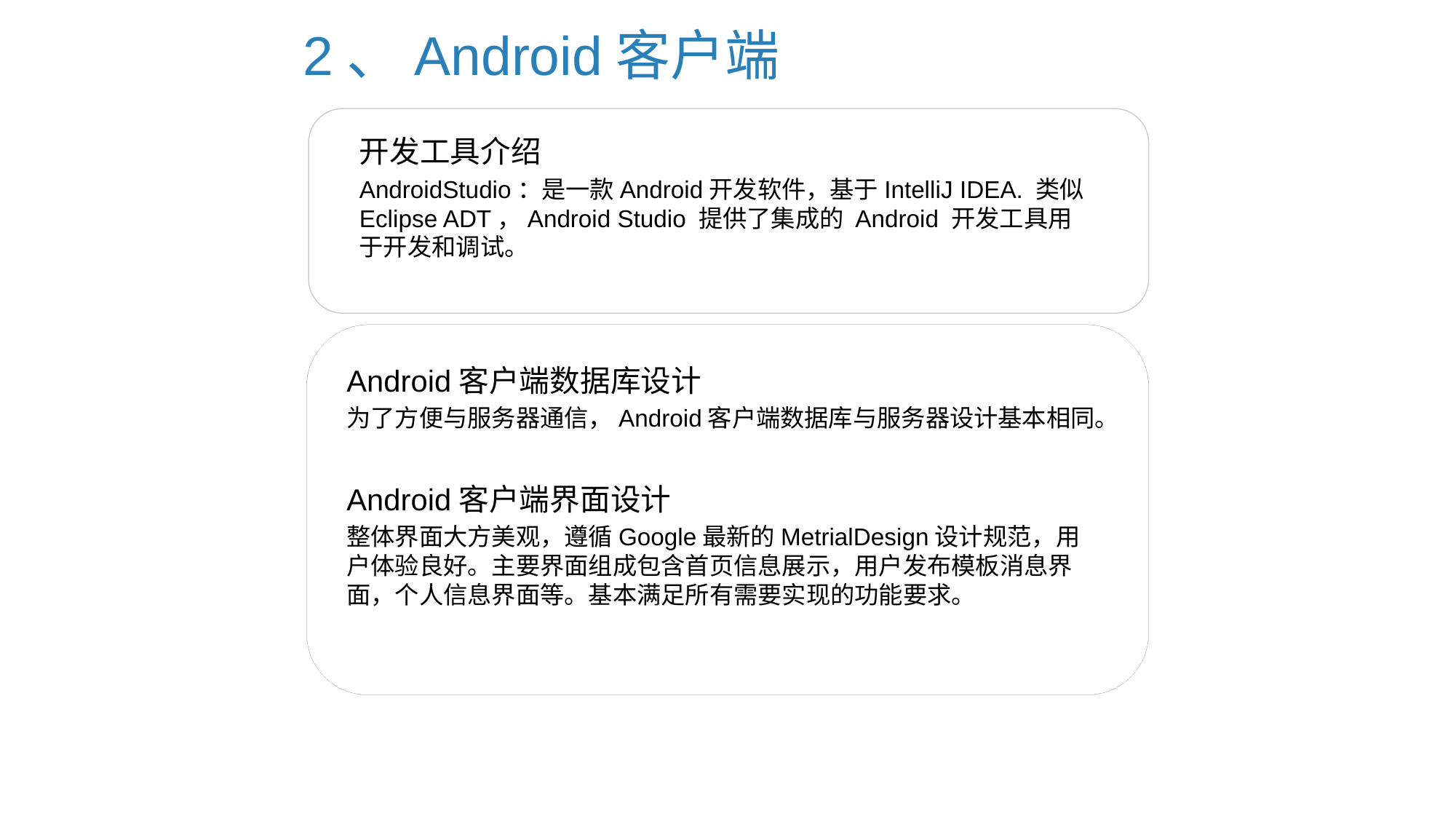

2、Android客户端

开发工具介绍
AndroidStudio：是一款Android开发软件，基于IntelliJ IDEA. 类似 Eclipse ADT，Android Studio 提供了集成的 Android 开发工具用于开发和调试。

Android客户端数据库设计
为了方便与服务器通信，Android客户端数据库与服务器设计基本相同。

Android客户端界面设计
整体界面大方美观，遵循Google最新的MetrialDesign设计规范，用户体验良好。主要界面组成包含首页信息展示，用户发布模板消息界面，个人信息界面等。基本满足所有需要实现的功能要求。